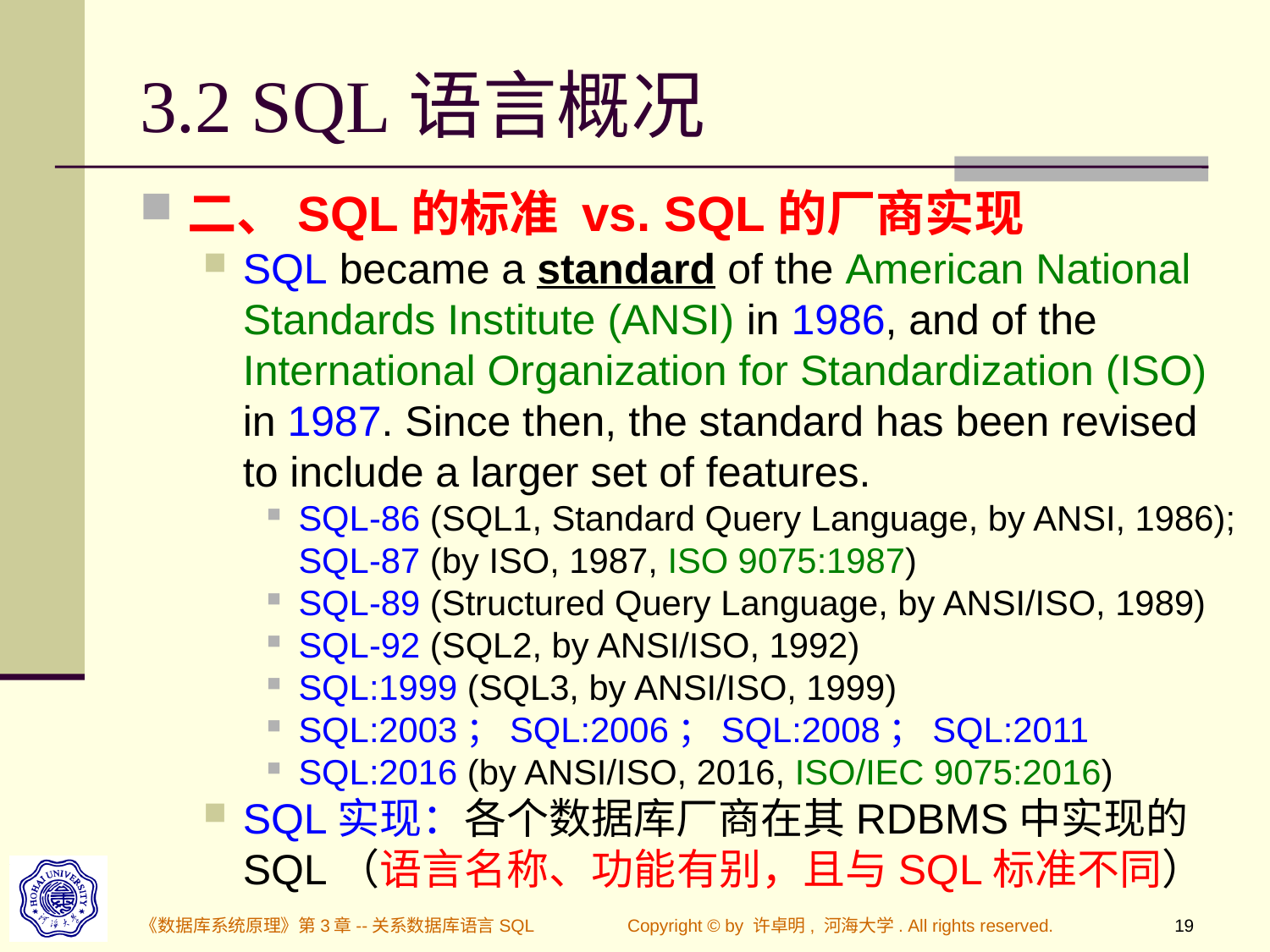

# 3.2 SQL语言概况
二、SQL的标准 vs. SQL的厂商实现
SQL became a standard of the American National Standards Institute (ANSI) in 1986, and of the International Organization for Standardization (ISO) in 1987. Since then, the standard has been revised to include a larger set of features.
SQL-86 (SQL1, Standard Query Language, by ANSI, 1986); SQL-87 (by ISO, 1987, ISO 9075:1987)
SQL-89 (Structured Query Language, by ANSI/ISO, 1989)
SQL-92 (SQL2, by ANSI/ISO, 1992)
SQL:1999 (SQL3, by ANSI/ISO, 1999)
SQL:2003；SQL:2006；SQL:2008；SQL:2011
SQL:2016 (by ANSI/ISO, 2016, ISO/IEC 9075:2016)
SQL实现：各个数据库厂商在其RDBMS中实现的SQL（语言名称、功能有别，且与SQL标准不同）
《数据库系统原理》第3章--关系数据库语言SQL
Copyright © by 许卓明, 河海大学. All rights reserved.
19